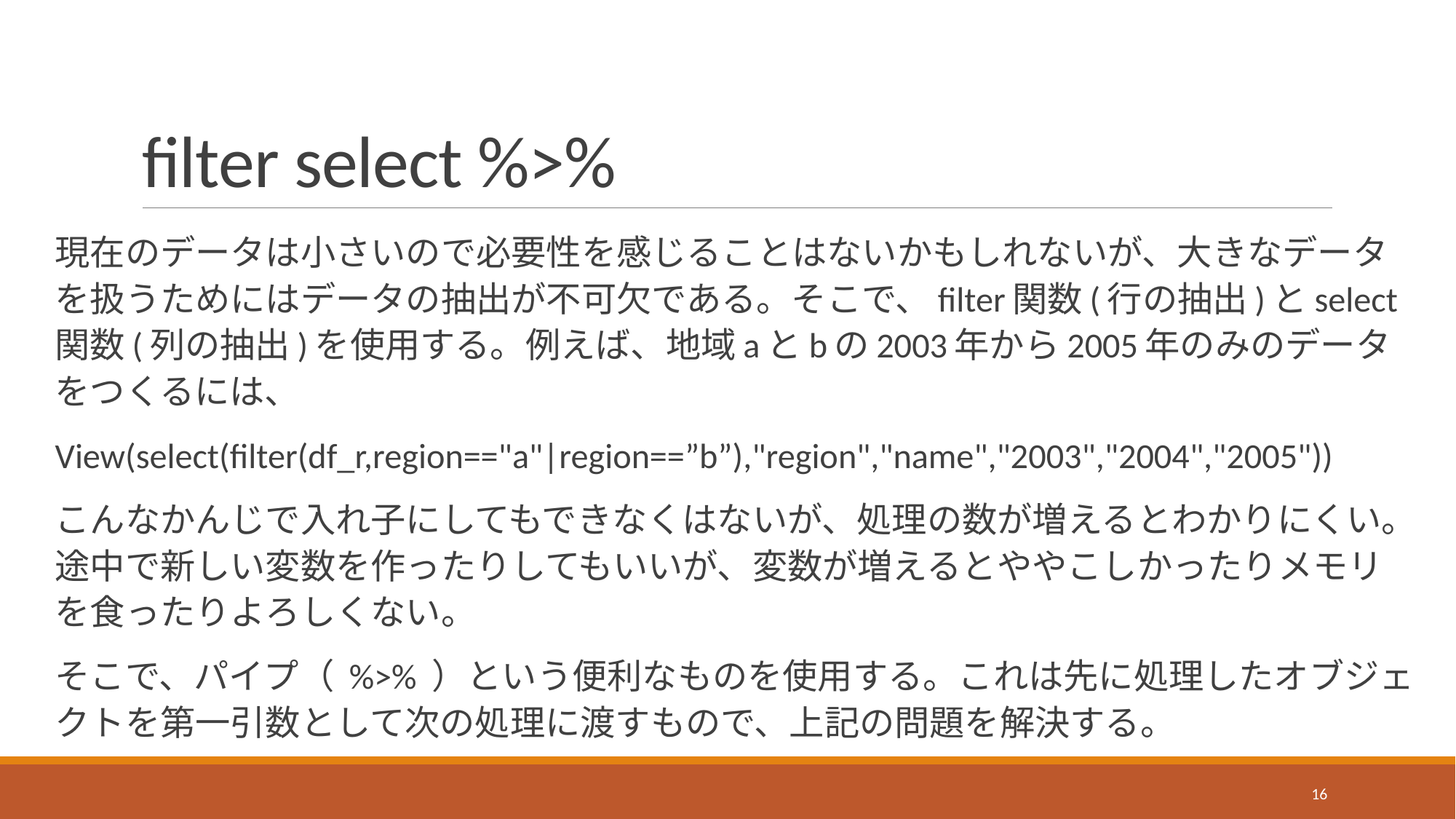

# filter select %>%
現在のデータは小さいので必要性を感じることはないかもしれないが、大きなデータを扱うためにはデータの抽出が不可欠である。そこで、filter関数(行の抽出)とselect関数(列の抽出)を使用する。例えば、地域aとbの2003年から2005年のみのデータをつくるには、
View(select(filter(df_r,region=="a"|region==”b”),"region","name","2003","2004","2005"))
こんなかんじで入れ子にしてもできなくはないが、処理の数が増えるとわかりにくい。途中で新しい変数を作ったりしてもいいが、変数が増えるとややこしかったりメモリを食ったりよろしくない。
そこで、パイプ（ %>% ）という便利なものを使用する。これは先に処理したオブジェクトを第一引数として次の処理に渡すもので、上記の問題を解決する。

16